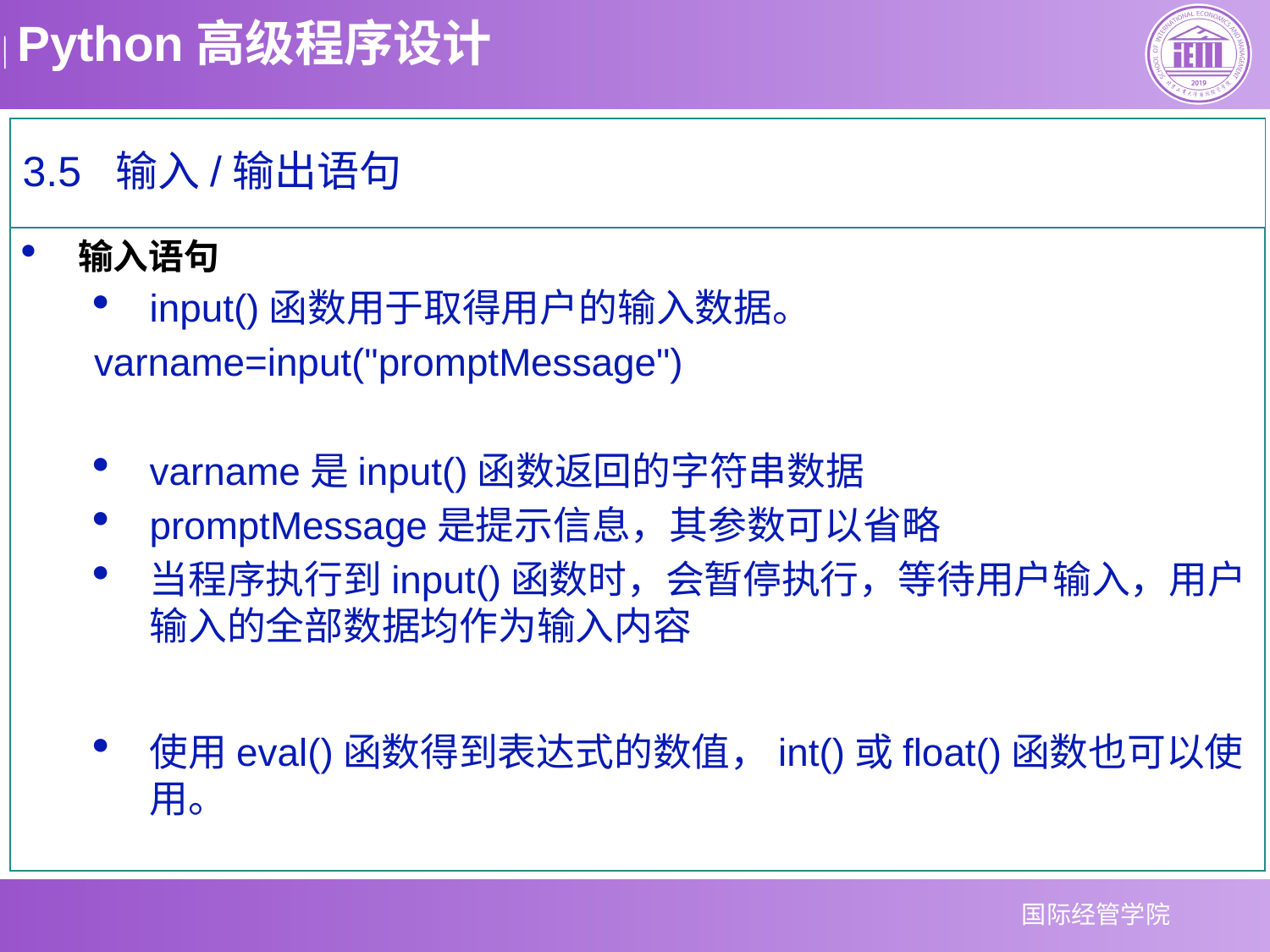

3.5  输入/输出语句
输入语句
input()函数用于取得用户的输入数据。
varname=input("promptMessage")

varname是input()函数返回的字符串数据
promptMessage是提示信息，其参数可以省略
当程序执行到input()函数时，会暂停执行，等待用户输入，用户输入的全部数据均作为输入内容

使用eval()函数得到表达式的数值，int()或float()函数也可以使用。